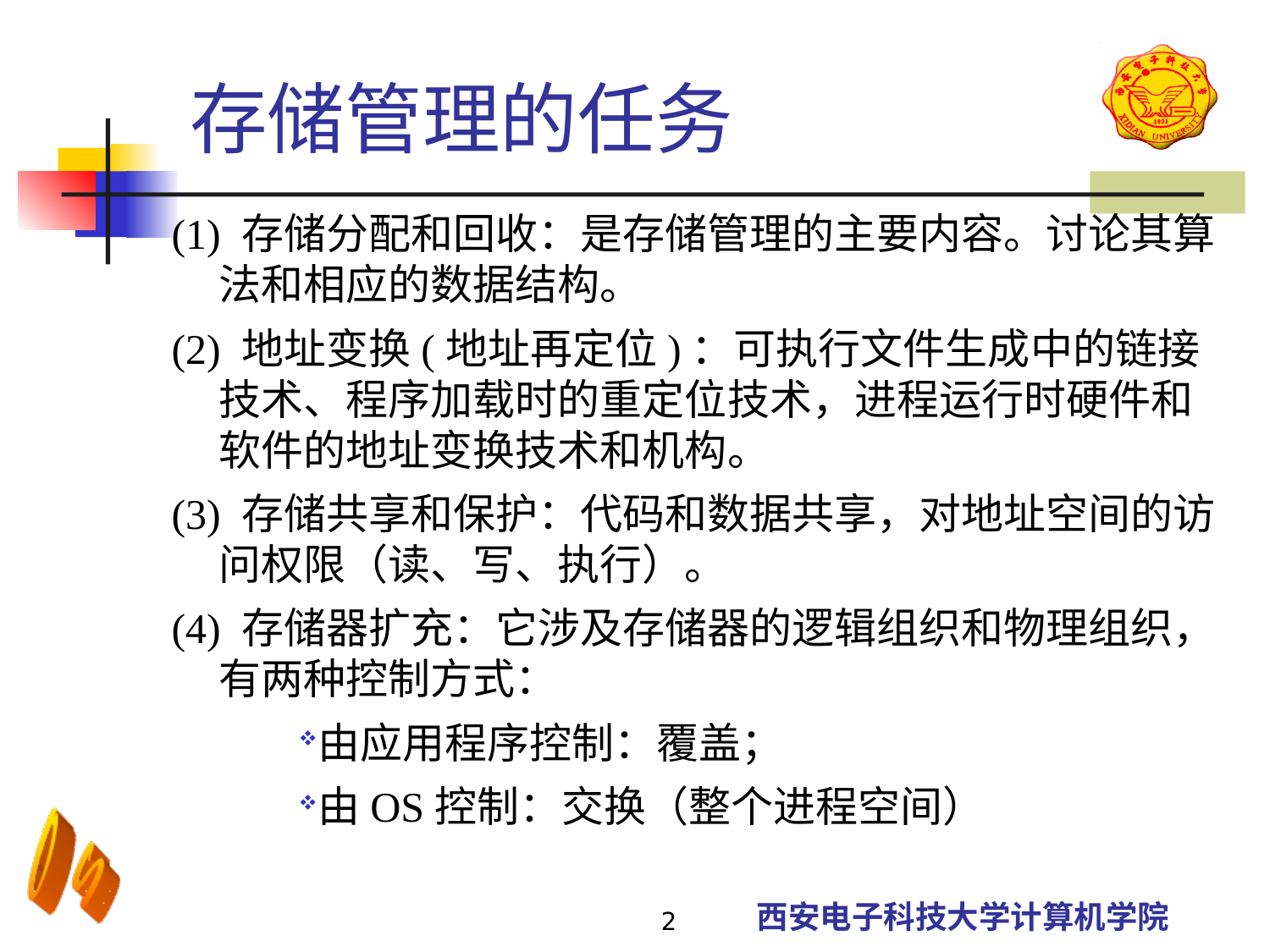

存储管理的任务
(1) 存储分配和回收：是存储管理的主要内容。讨论其算法和相应的数据结构。
(2) 地址变换(地址再定位)：可执行文件生成中的链接技术、程序加载时的重定位技术，进程运行时硬件和软件的地址变换技术和机构。
(3) 存储共享和保护：代码和数据共享，对地址空间的访问权限（读、写、执行）。
(4) 存储器扩充：它涉及存储器的逻辑组织和物理组织，有两种控制方式：
由应用程序控制：覆盖；
由OS控制：交换（整个进程空间）
2